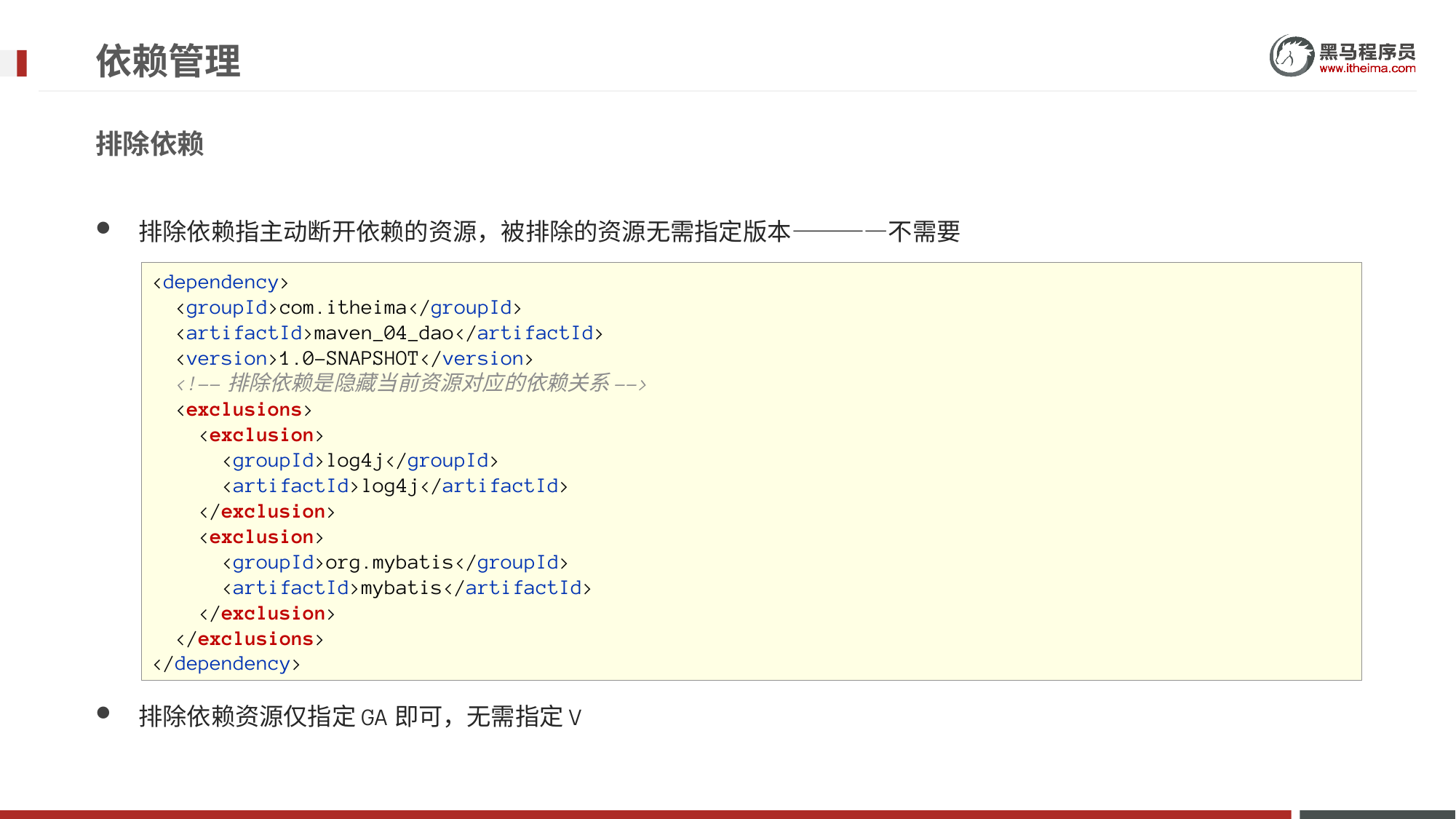

# 依赖管理
排除依赖
排除依赖指主动断开依赖的资源，被排除的资源无需指定版本————不需要

排除依赖资源仅指定GA即可，无需指定V
<dependency>
  <groupId>com.itheima</groupId>
  <artifactId>maven_04_dao</artifactId>
  <version>1.0-SNAPSHOT</version>
  <!--排除依赖是隐藏当前资源对应的依赖关系-->
  <exclusions>
    <exclusion>
      <groupId>log4j</groupId>
      <artifactId>log4j</artifactId>
    </exclusion>
    <exclusion>
      <groupId>org.mybatis</groupId>
      <artifactId>mybatis</artifactId>
    </exclusion>
  </exclusions>
</dependency>